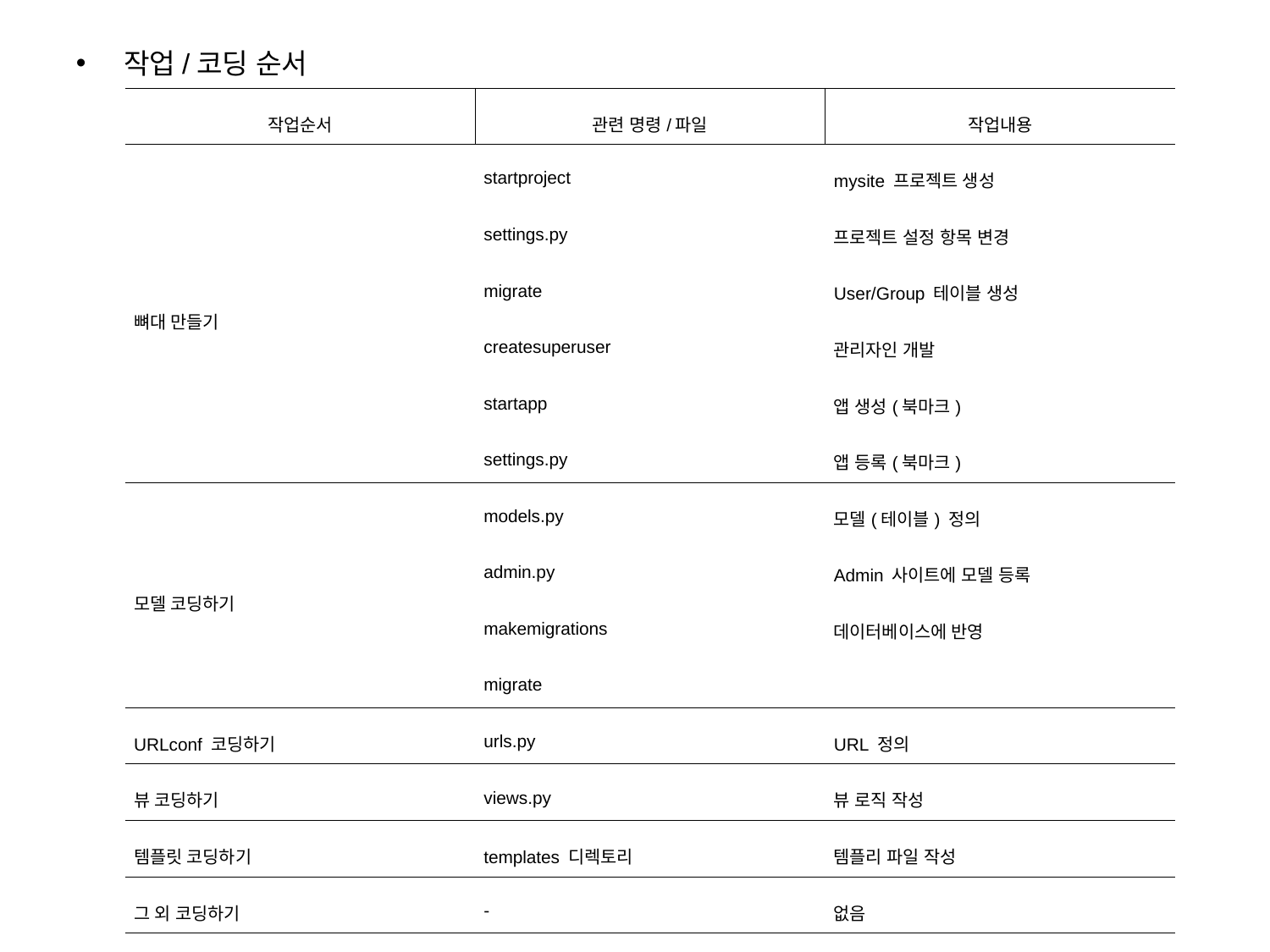

작업/코딩 순서
| 작업순서 | 관련 명령/파일 | 작업내용 |
| --- | --- | --- |
| 뼈대 만들기 | startproject | mysite 프로젝트 생성 |
|  | settings.py | 프로젝트 설정 항목 변경 |
|  | migrate | User/Group 테이블 생성 |
|  | createsuperuser | 관리자인 개발 |
|  | startapp | 앱 생성(북마크) |
|  | settings.py | 앱 등록(북마크) |
| 모델 코딩하기 | models.py | 모델(테이블) 정의 |
|  | admin.py | Admin 사이트에 모델 등록 |
|  | makemigrations | 데이터베이스에 반영 |
|  | migrate |  |
| URLconf 코딩하기 | urls.py | URL 정의 |
| 뷰 코딩하기 | views.py | 뷰 로직 작성 |
| 템플릿 코딩하기 | templates 디렉토리 | 템플리 파일 작성 |
| 그 외 코딩하기 | - | 없음 |